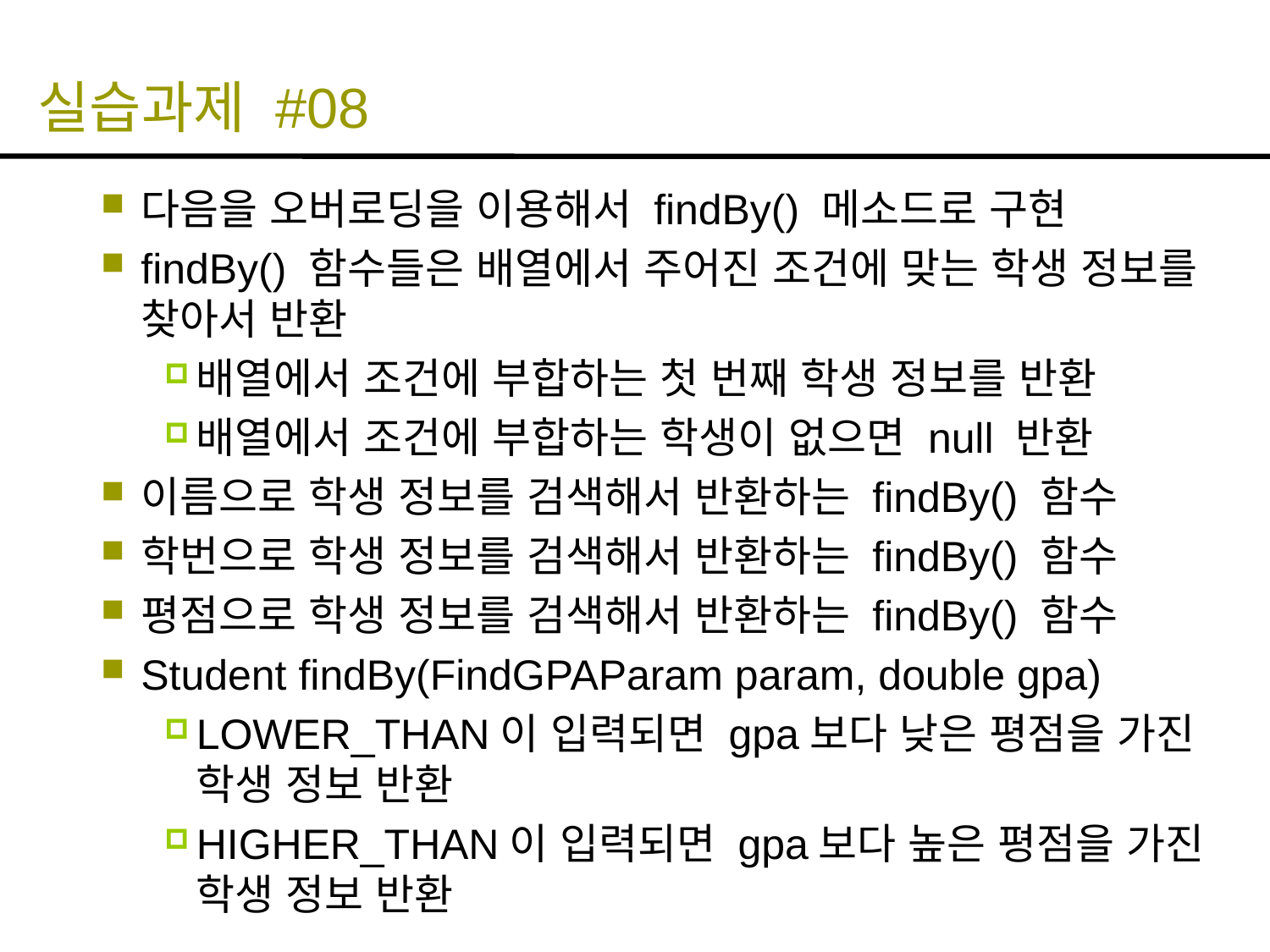

# 실습과제 #08
다음을 오버로딩을 이용해서 findBy() 메소드로 구현
findBy() 함수들은 배열에서 주어진 조건에 맞는 학생 정보를 찾아서 반환
배열에서 조건에 부합하는 첫 번째 학생 정보를 반환
배열에서 조건에 부합하는 학생이 없으면 null 반환
이름으로 학생 정보를 검색해서 반환하는 findBy() 함수
학번으로 학생 정보를 검색해서 반환하는 findBy() 함수
평점으로 학생 정보를 검색해서 반환하는 findBy() 함수
Student findBy(FindGPAParam param, double gpa)
LOWER_THAN이 입력되면 gpa보다 낮은 평점을 가진 학생 정보 반환
HIGHER_THAN이 입력되면 gpa보다 높은 평점을 가진 학생 정보 반환